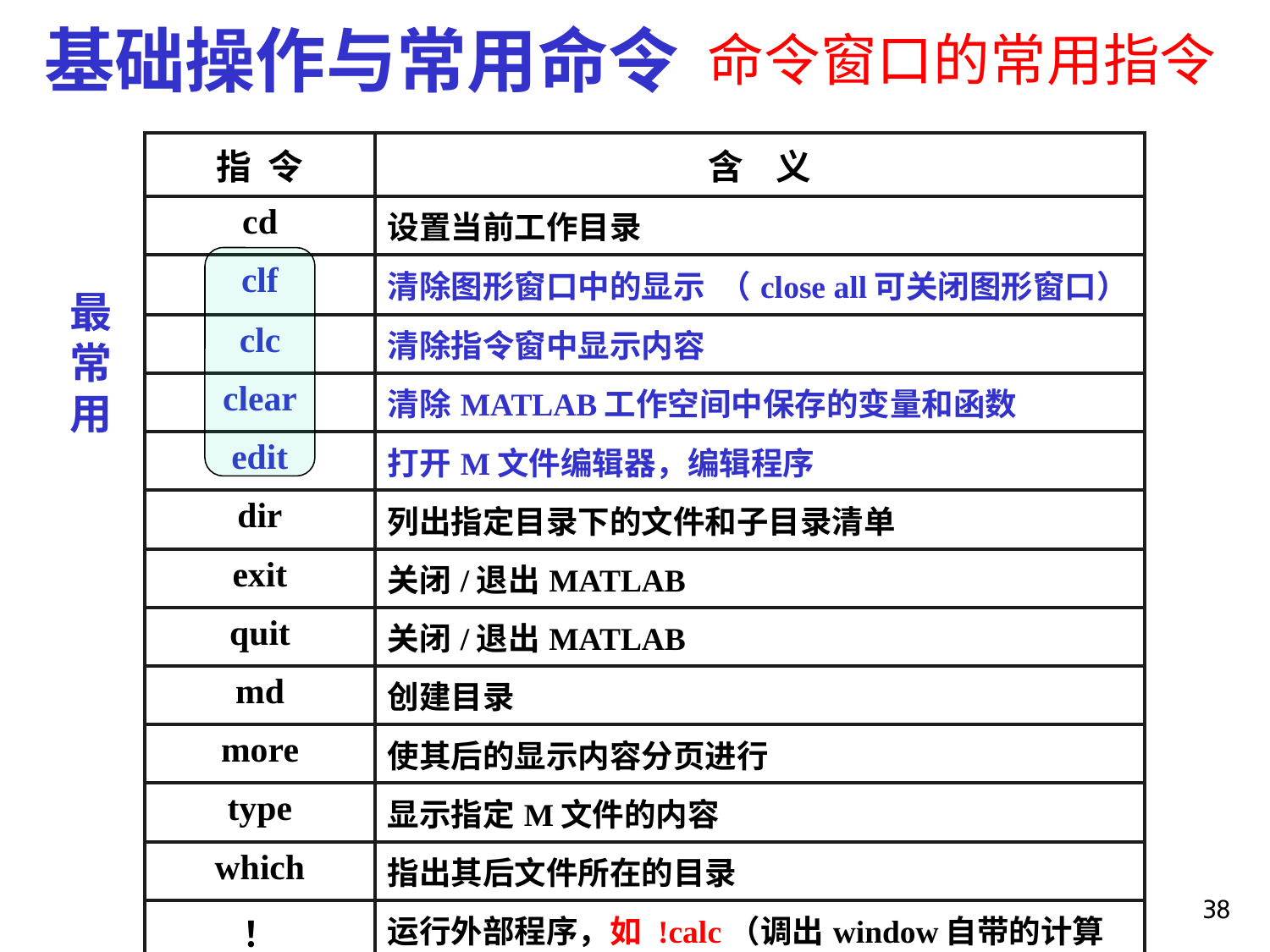

基础操作与常用命令
# 命令窗口的常用指令
| 指 令 | 含 义 |
| --- | --- |
| cd | 设置当前工作目录 |
| clf | 清除图形窗口中的显示 （close all可关闭图形窗口） |
| clc | 清除指令窗中显示内容 |
| clear | 清除MATLAB工作空间中保存的变量和函数 |
| edit | 打开M文件编辑器，编辑程序 |
| dir | 列出指定目录下的文件和子目录清单 |
| exit | 关闭/退出MATLAB |
| quit | 关闭/退出MATLAB |
| md | 创建目录 |
| more | 使其后的显示内容分页进行 |
| type | 显示指定M文件的内容 |
| which | 指出其后文件所在的目录 |
| ！ | 运行外部程序，如 !calc（调出window自带的计算器） |

最
常
用
38